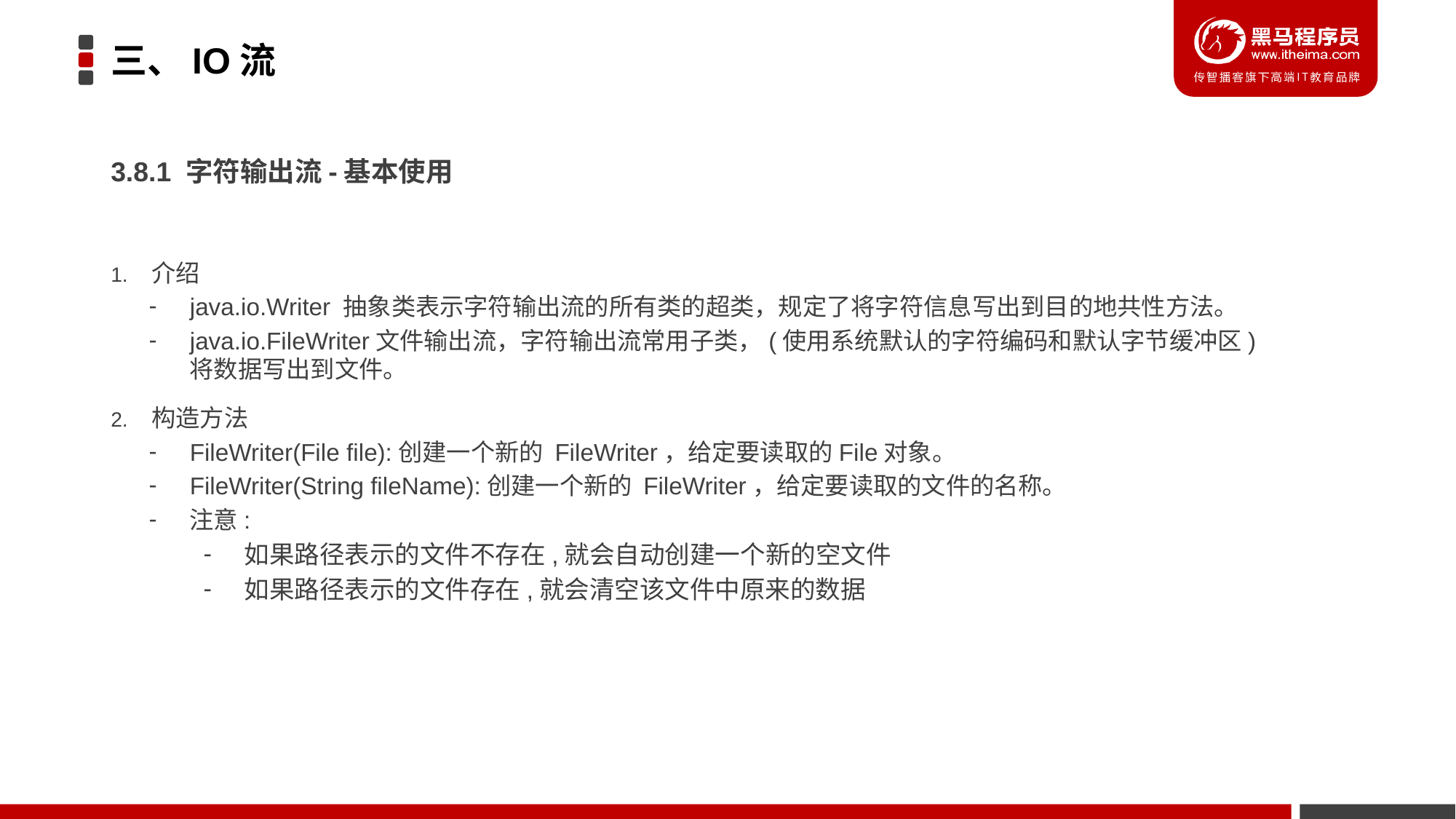

# 三、IO流
3.8.1 字符输出流-基本使用
介绍
java.io.Writer 抽象类表示字符输出流的所有类的超类，规定了将字符信息写出到目的地共性方法。
java.io.FileWriter文件输出流，字符输出流常用子类，(使用系统默认的字符编码和默认字节缓冲区)将数据写出到文件。
构造方法
FileWriter(File file):创建一个新的 FileWriter，给定要读取的File对象。
FileWriter(String fileName):创建一个新的 FileWriter，给定要读取的文件的名称。
注意:
如果路径表示的文件不存在,就会自动创建一个新的空文件
如果路径表示的文件存在,就会清空该文件中原来的数据